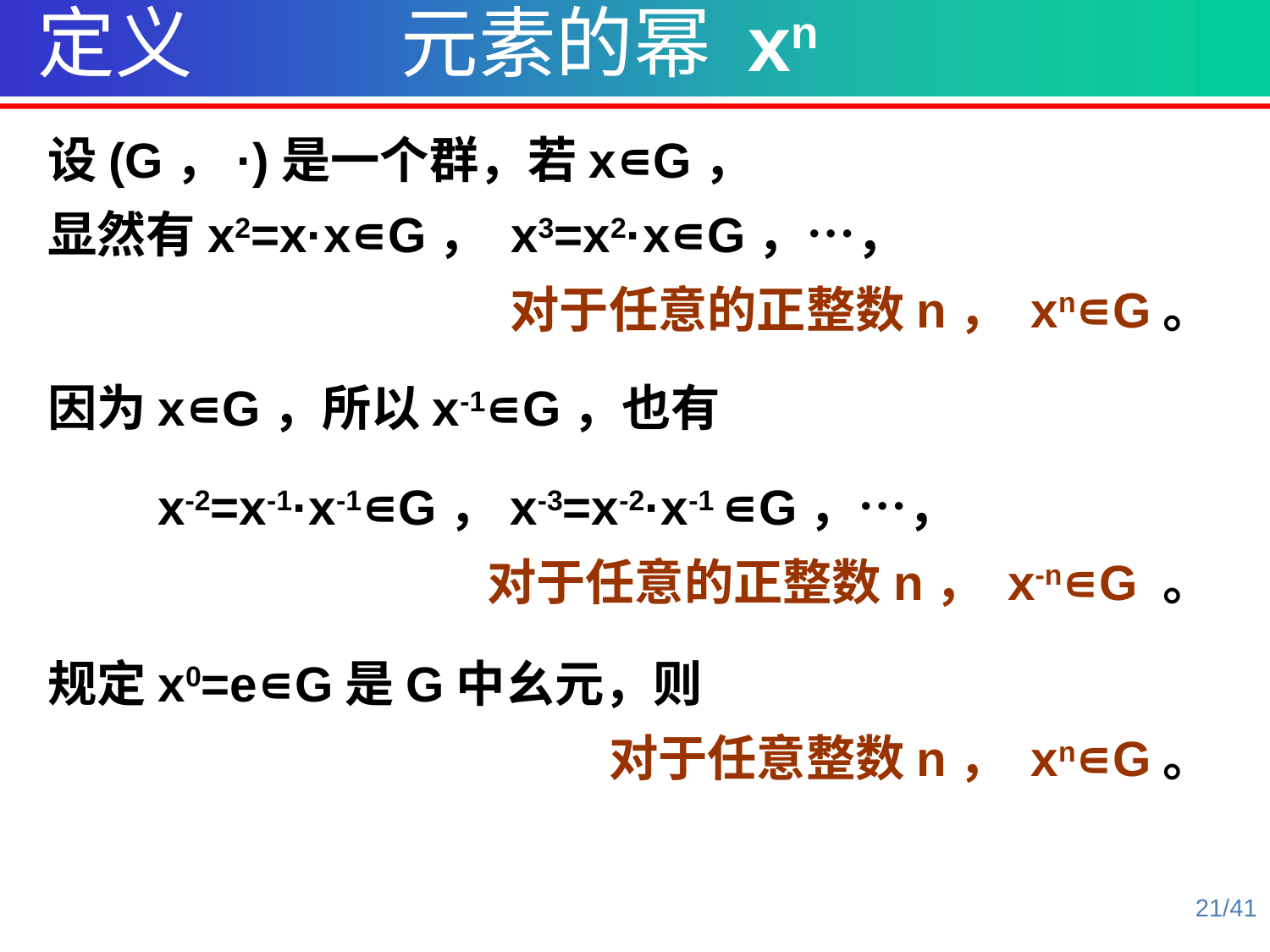

定义            元素的幂 xn
设(G，·)是一个群，若x∊G，
显然有x2=x·x∊G， x3=x2·x∊G，…，
对于任意的正整数n， xn∊G。
因为x∊G，所以x-1∊G，也有
        x-2=x-1·x-1∊G，x-3=x-2·x-1 ∊G，…，
对于任意的正整数n， x-n∊G 。
规定x0=e∊G是G中幺元，则
对于任意整数n， xn∊G。

21/41